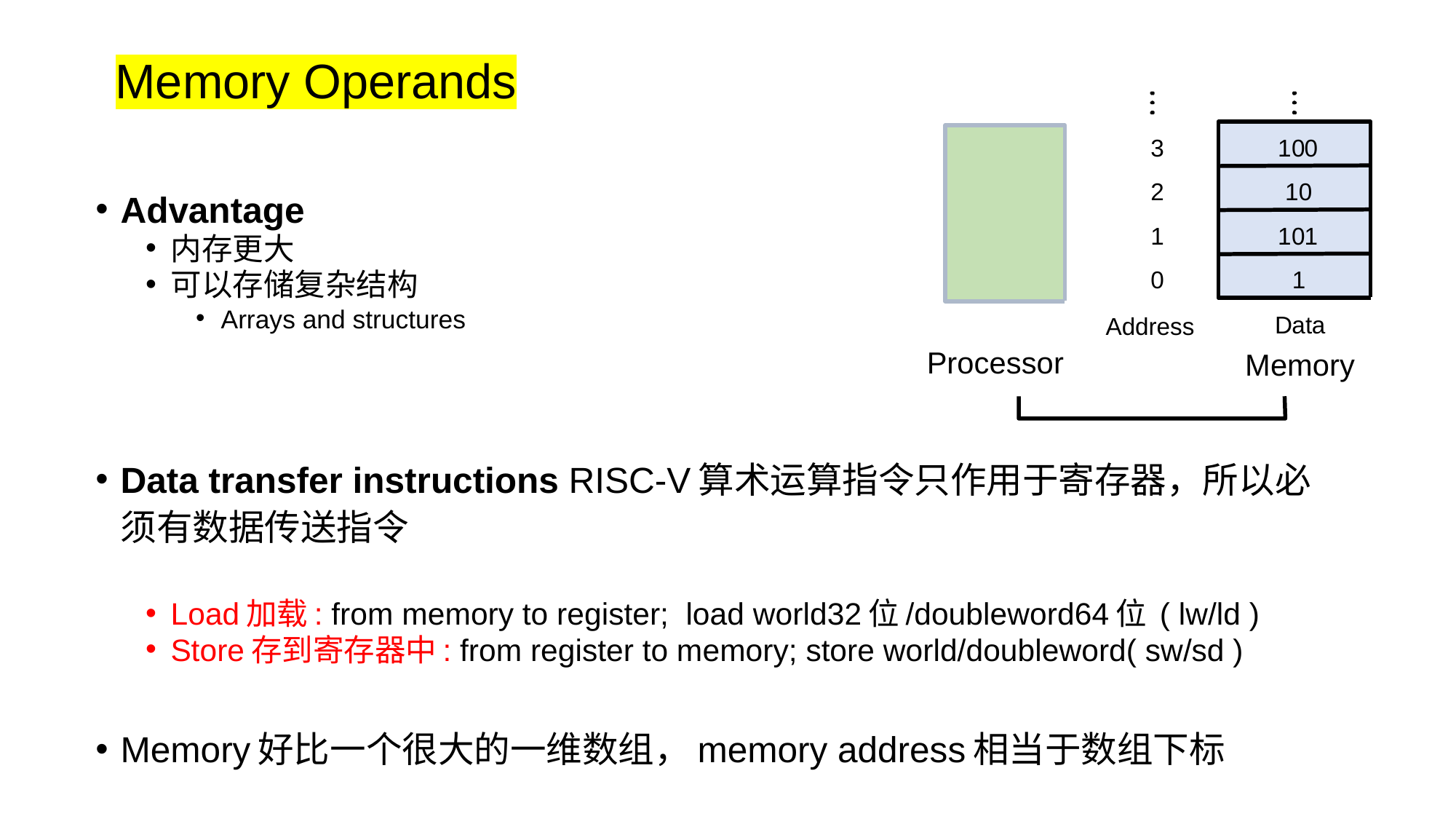

# Memory Operands

3
1
0
0

2
1
0

1
1
0
1

0
1

D
a
t
a
Address
Processor
Memory

Advantage
内存更大
可以存储复杂结构
Arrays and structures

Data transfer instructions RISC-V算术运算指令只作用于寄存器，所以必须有数据传送指令

Load加载: from memory to register;  load world32位/doubleword64位 ( lw/ld )
Store存到寄存器中: from register to memory; store world/doubleword( sw/sd )

Memory好比一个很大的一维数组，memory address相当于数组下标